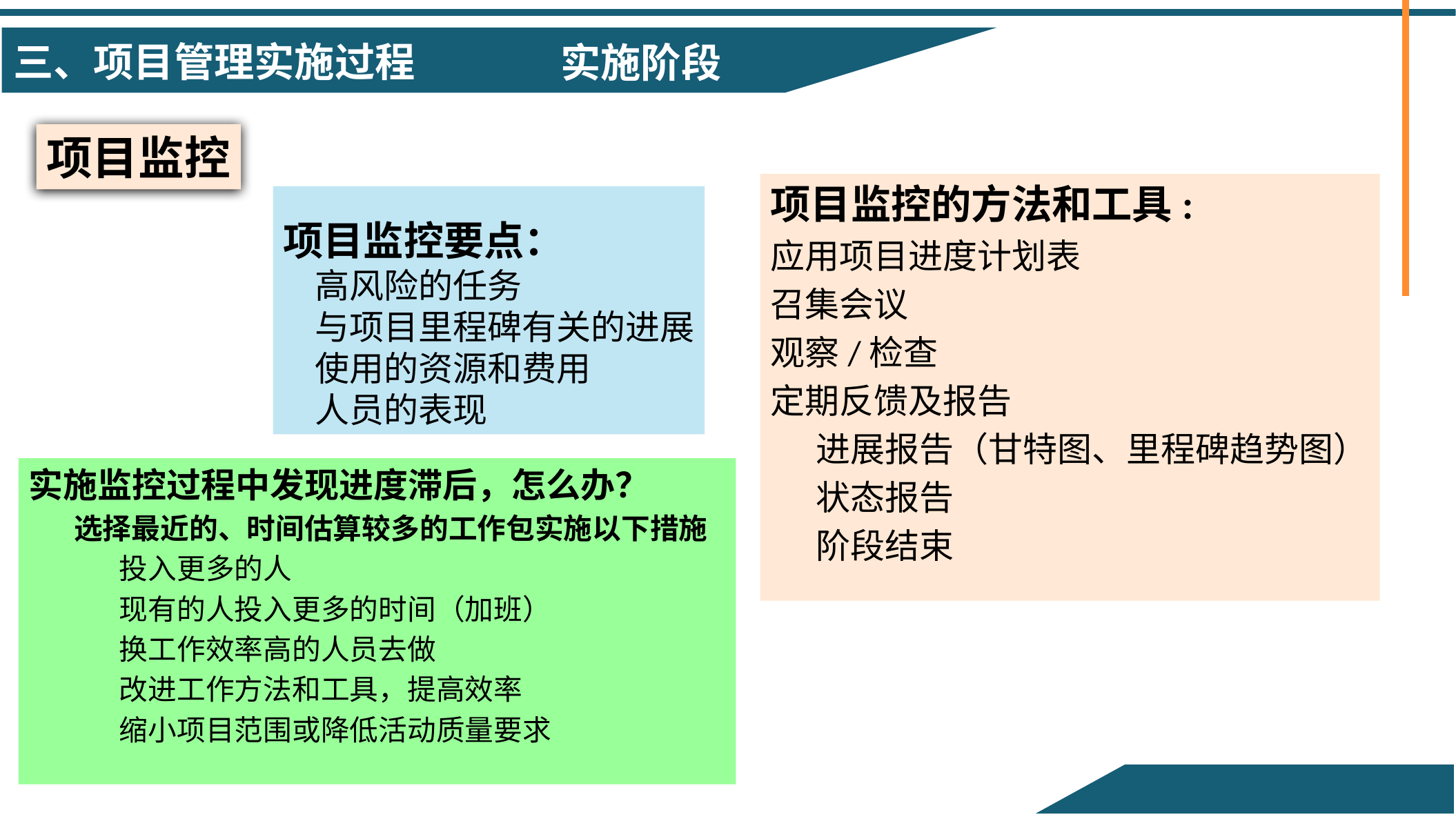

实施阶段
项目监控

项目监控的方法和工具:
应用项目进度计划表
召集会议
观察/检查
定期反馈及报告
进展报告（甘特图、里程碑趋势图）
状态报告
阶段结束
项目监控要点：
   高风险的任务
   与项目里程碑有关的进展
   使用的资源和费用
   人员的表现
实施监控过程中发现进度滞后，怎么办？
选择最近的、时间估算较多的工作包实施以下措施
投入更多的人
现有的人投入更多的时间（加班）
换工作效率高的人员去做
改进工作方法和工具，提高效率
缩小项目范围或降低活动质量要求